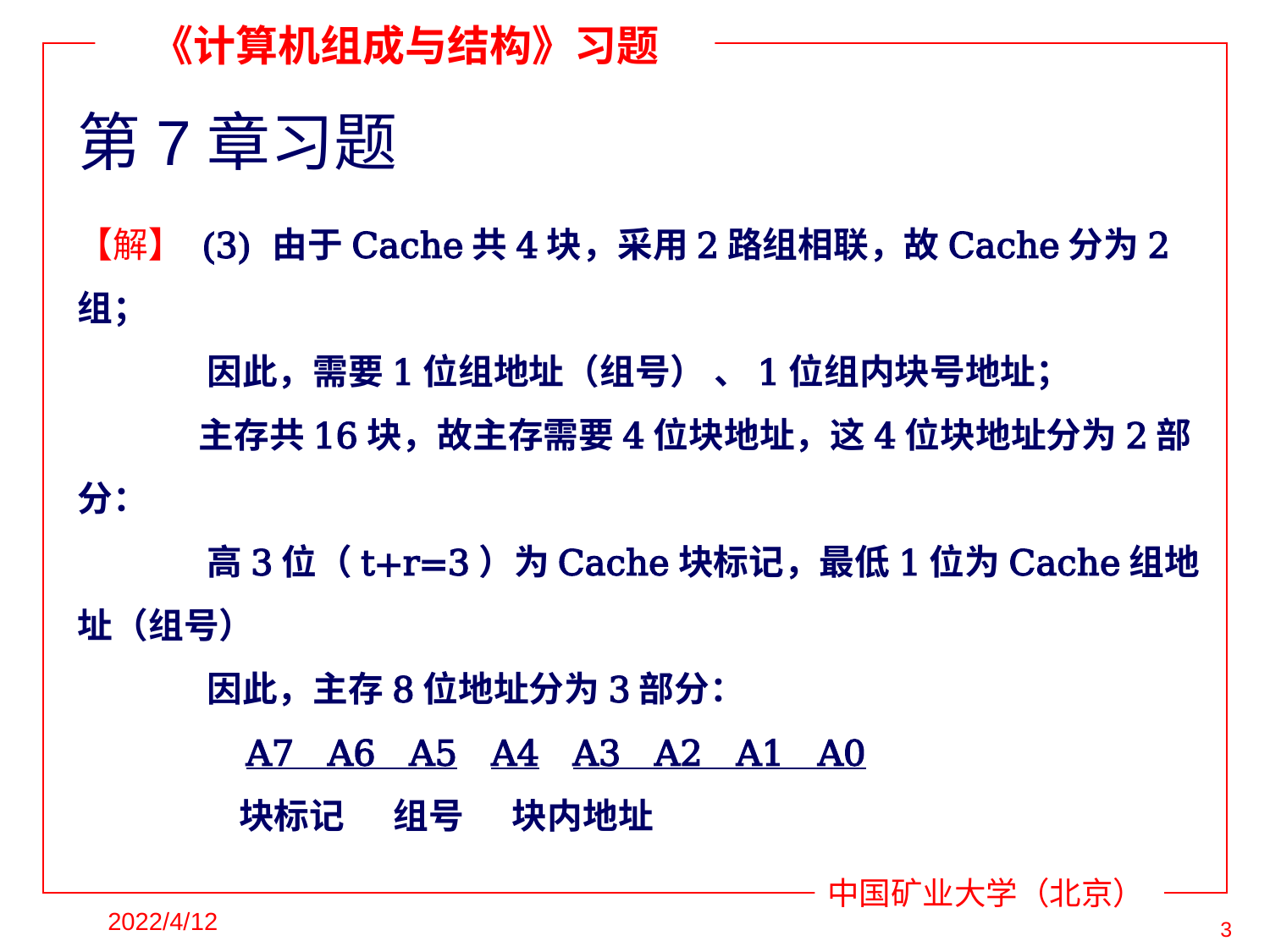

# 第7章习题
【解】 (3) 由于Cache共4块，采用2路组相联，故Cache分为2组；
               因此，需要1位组地址（组号） 、1位组内块号地址；
              主存共16块，故主存需要4位块地址，这4位块地址分为2部分：
               高3位（t+r=3）为Cache块标记，最低1位为Cache组地址（组号）
               因此，主存8位地址分为3部分：
               A7   A6   A5   A4   A3   A2   A1   A0
                   块标记      组号      块内地址
2022/4/12